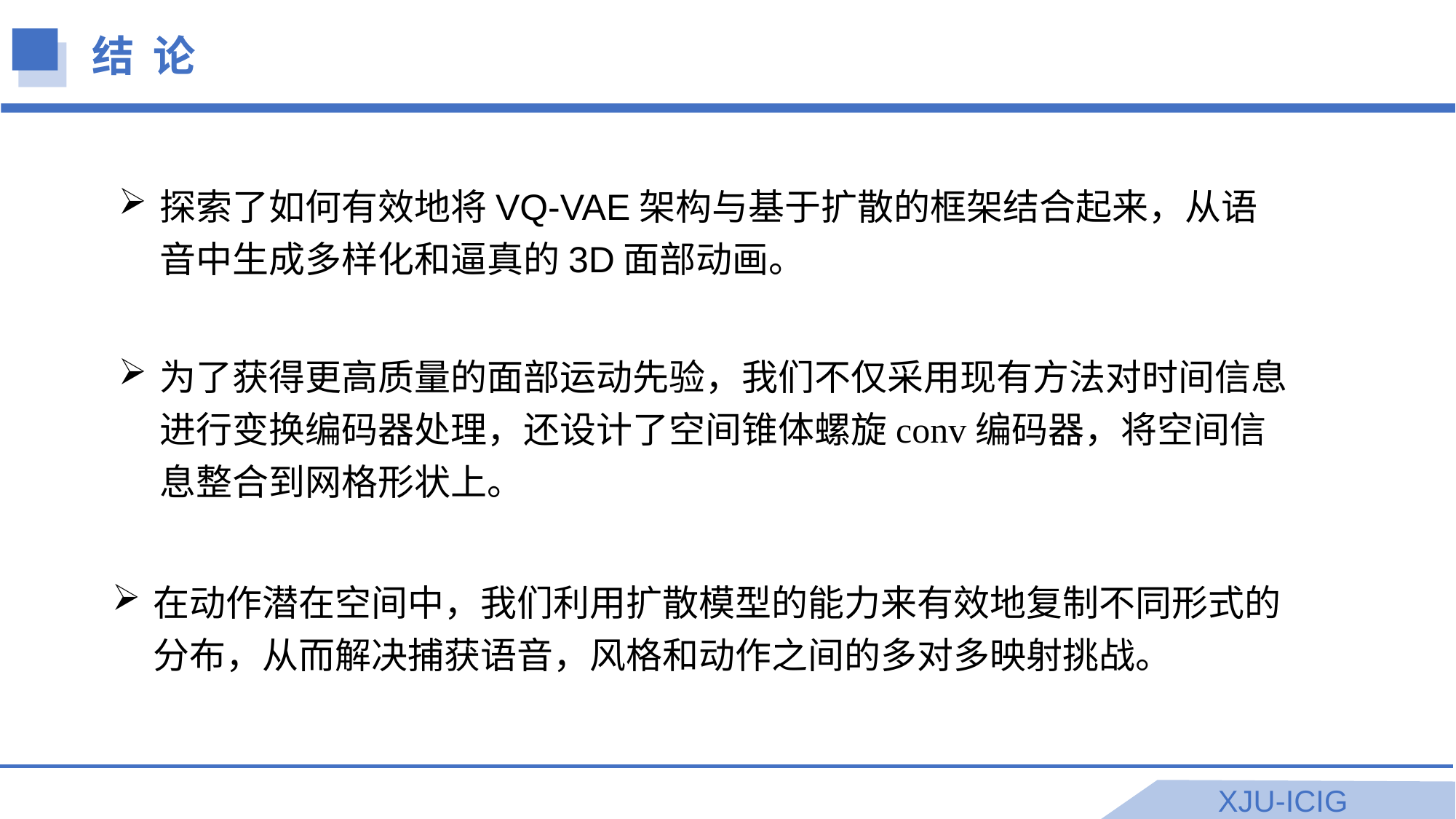

结  论

探索了如何有效地将VQ-VAE架构与基于扩散的框架结合起来，从语音中生成多样化和逼真的3D面部动画。
为了获得更高质量的面部运动先验，我们不仅采用现有方法对时间信息进行变换编码器处理，还设计了空间锥体螺旋conv编码器，将空间信息整合到网格形状上。
在动作潜在空间中，我们利用扩散模型的能力来有效地复制不同形式的分布，从而解决捕获语音，风格和动作之间的多对多映射挑战。
XJU-ICIG